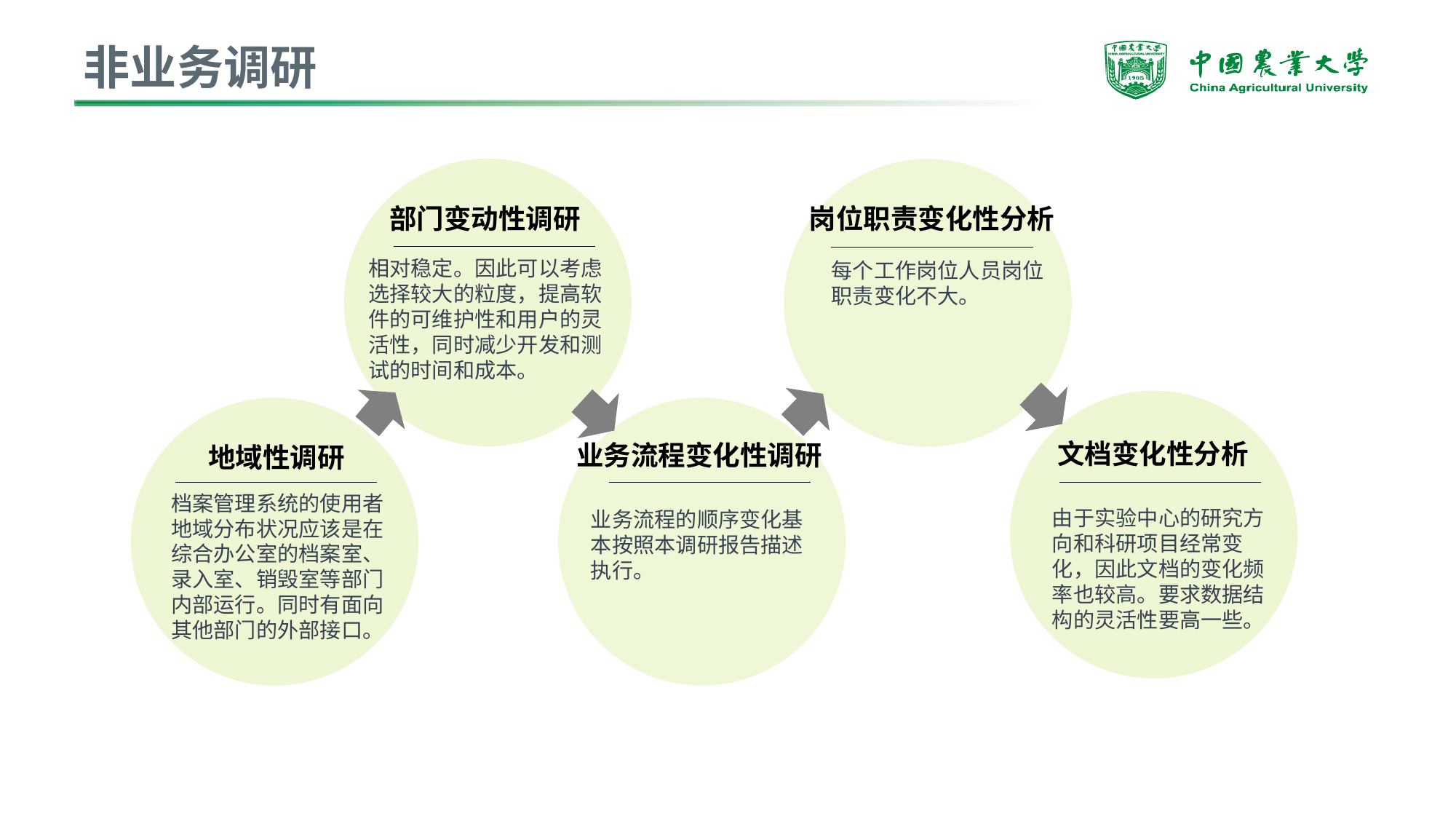

# 非业务调研

岗位职责变化性分析
部门变动性调研
相对稳定。因此可以考虑选择较大的粒度，提高软件的可维护性和用户的灵活性，同时减少开发和测试的时间和成本。
每个工作岗位人员岗位职责变化不大。

文档变化性分析
业务流程变化性调研
地域性调研

档案管理系统的使用者地域分布状况应该是在综合办公室的档案室、录入室、销毁室等部门内部运行。同时有面向其他部门的外部接口。

由于实验中心的研究方向和科研项目经常变化，因此文档的变化频率也较高。要求数据结构的灵活性要高一些。

业务流程的顺序变化基本按照本调研报告描述执行。